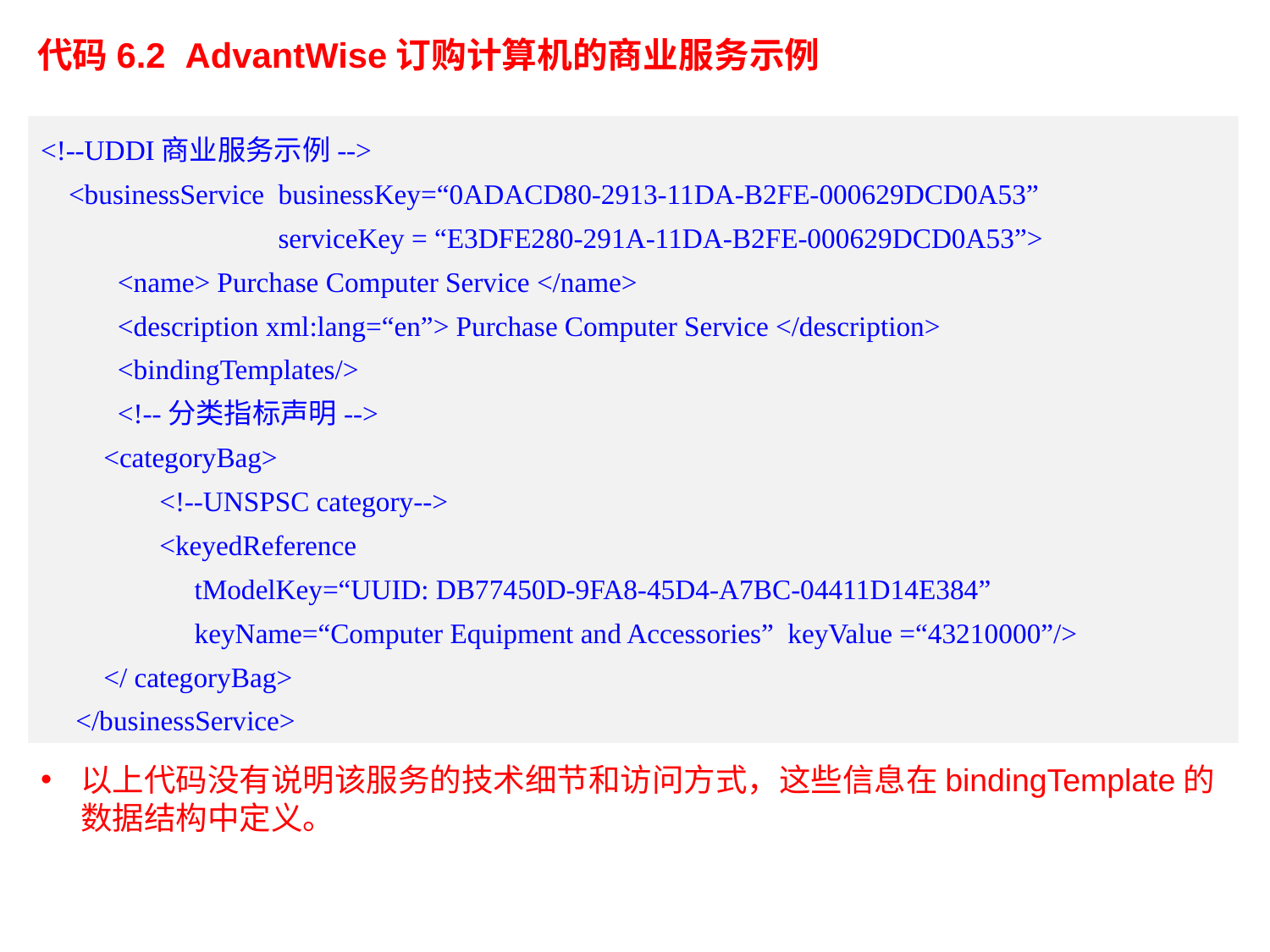

代码6.2  AdvantWise订购计算机的商业服务示例
<!--UDDI商业服务示例-->
    <businessService  businessKey=“0ADACD80-2913-11DA-B2FE-000629DCD0A53”
                                  serviceKey = “E3DFE280-291A-11DA-B2FE-000629DCD0A53”>
           <name> Purchase Computer Service </name>
           <description xml:lang=“en”> Purchase Computer Service </description>
           <bindingTemplates/>
           <!--分类指标声明-->
         <categoryBag>
                 <!--UNSPSC category-->
                 <keyedReference
                      tModelKey=“UUID: DB77450D-9FA8-45D4-A7BC-04411D14E384”
                      keyName=“Computer Equipment and Accessories”  keyValue =“43210000”/>
         </ categoryBag>
     </businessService>
以上代码没有说明该服务的技术细节和访问方式，这些信息在bindingTemplate的数据结构中定义。